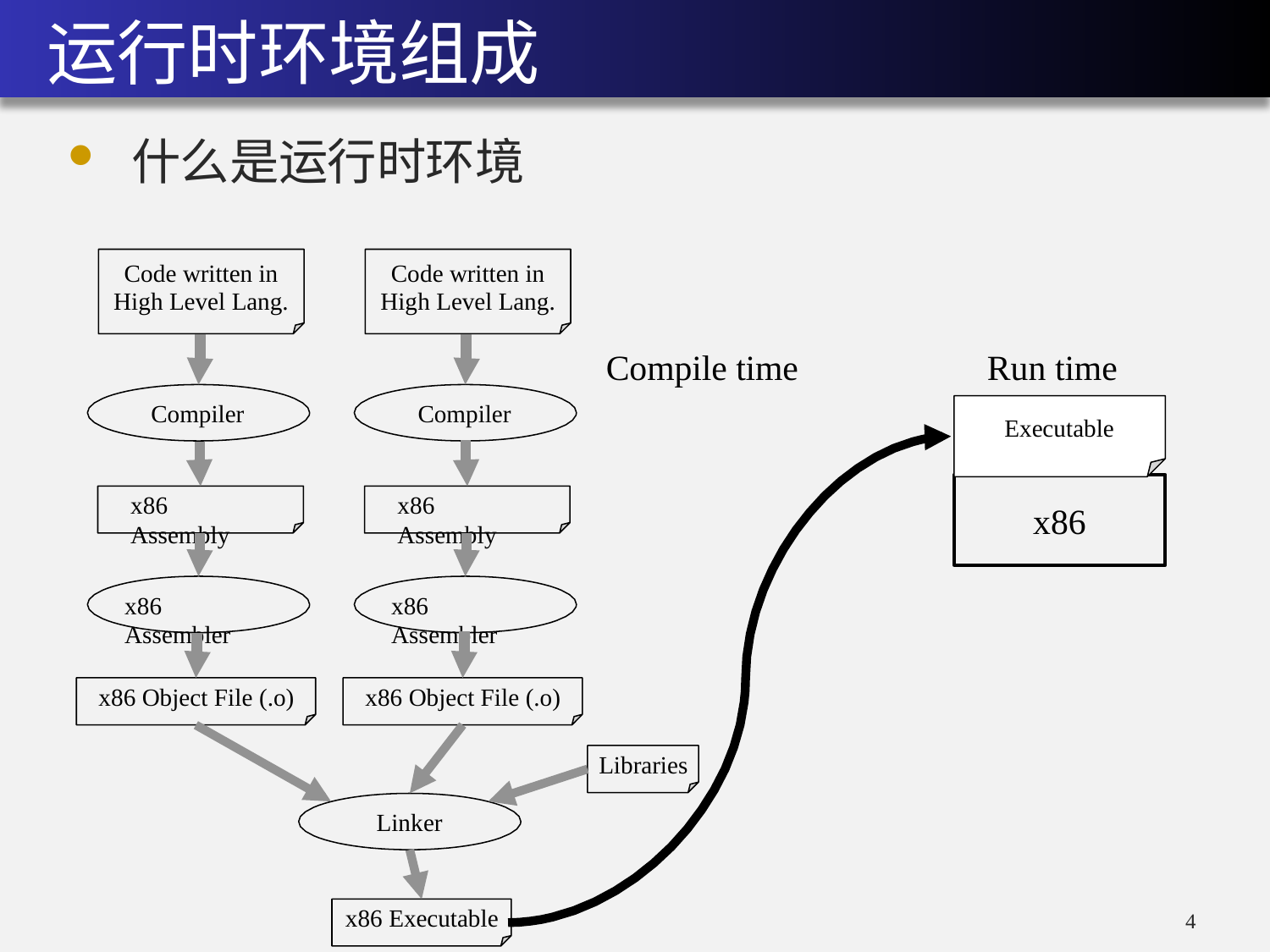

# 运行时环境组成
什么是运行时环境

Code written in  High Level Lang.
Code written in  High Level Lang.

Compile time
Run time
Executable

Compiler
Compiler

x86 Assembly
x86 Assembly
x86

x86 Assembler
x86 Assembler

x86 Object File (.o)
x86 Object File (.o)

Libraries

Linker
x86 Executable
4